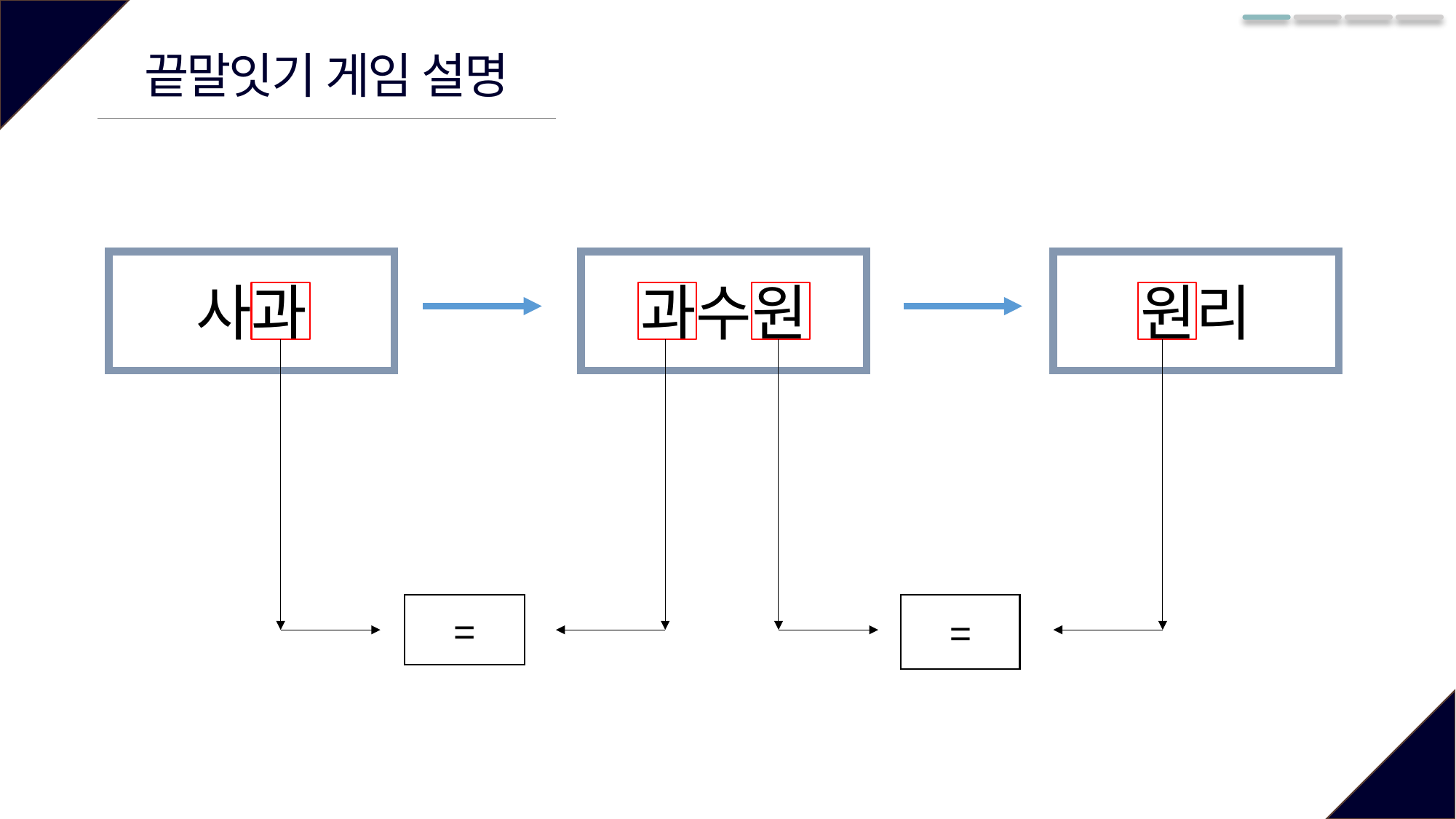

끝말잇기 게임 설명
원리
과수원
사과

=
=